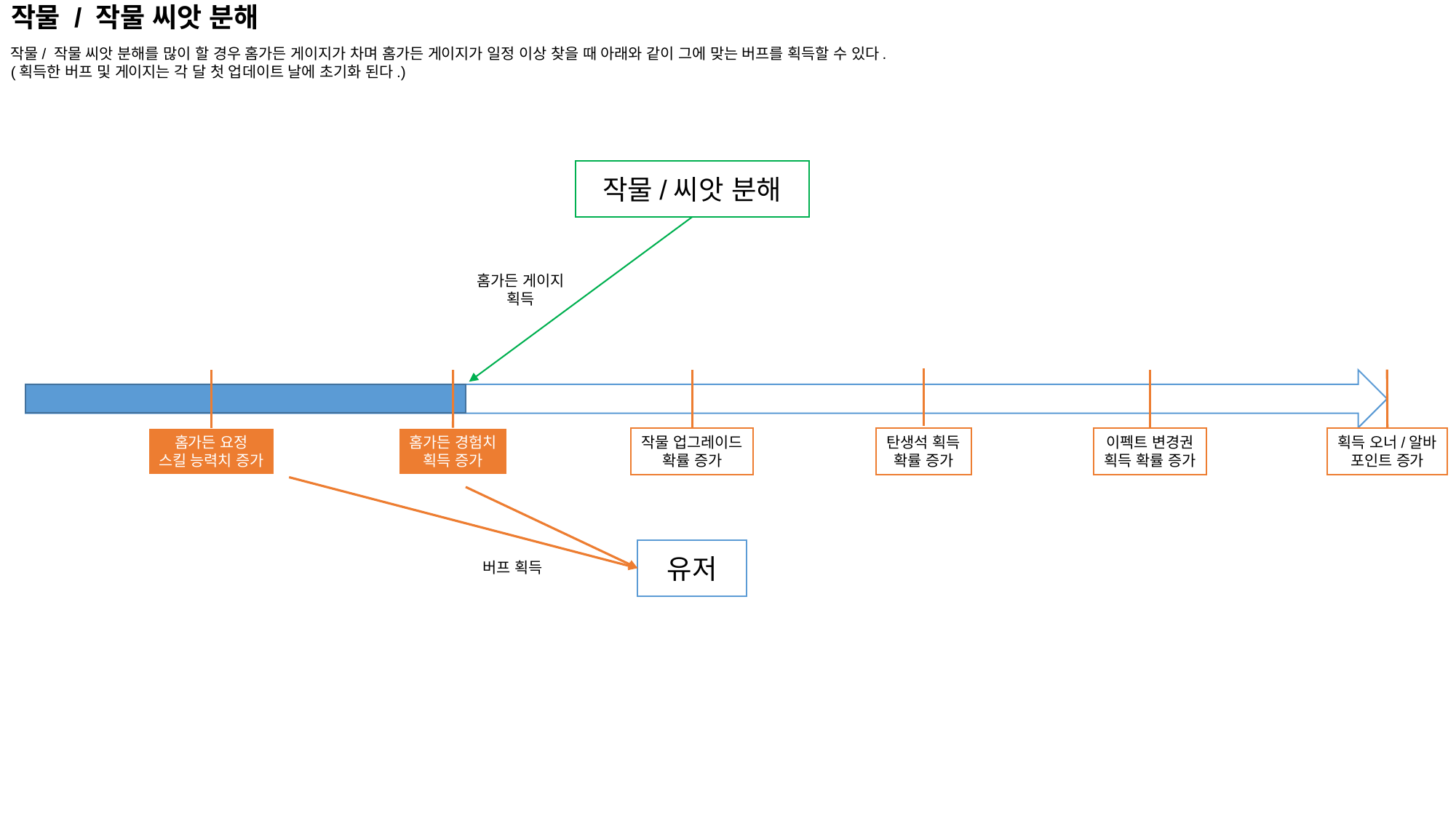

# 작물 / 작물 씨앗 분해
작물/ 작물 씨앗 분해를 많이 할 경우 홈가든 게이지가 차며 홈가든 게이지가 일정 이상 찾을 때 아래와 같이 그에 맞는 버프를 획득할 수 있다.
(획득한 버프 및 게이지는 각 달 첫 업데이트 날에 초기화 된다.)
작물/씨앗 분해
홈가든 게이지
획득

홈가든 요정
스킬 능력치 증가
홈가든 경험치
획득 증가
작물 업그레이드
확률 증가
탄생석 획득
확률 증가
이펙트 변경권
획득 확률 증가
획득 오너/알바
포인트 증가
유저
버프 획득